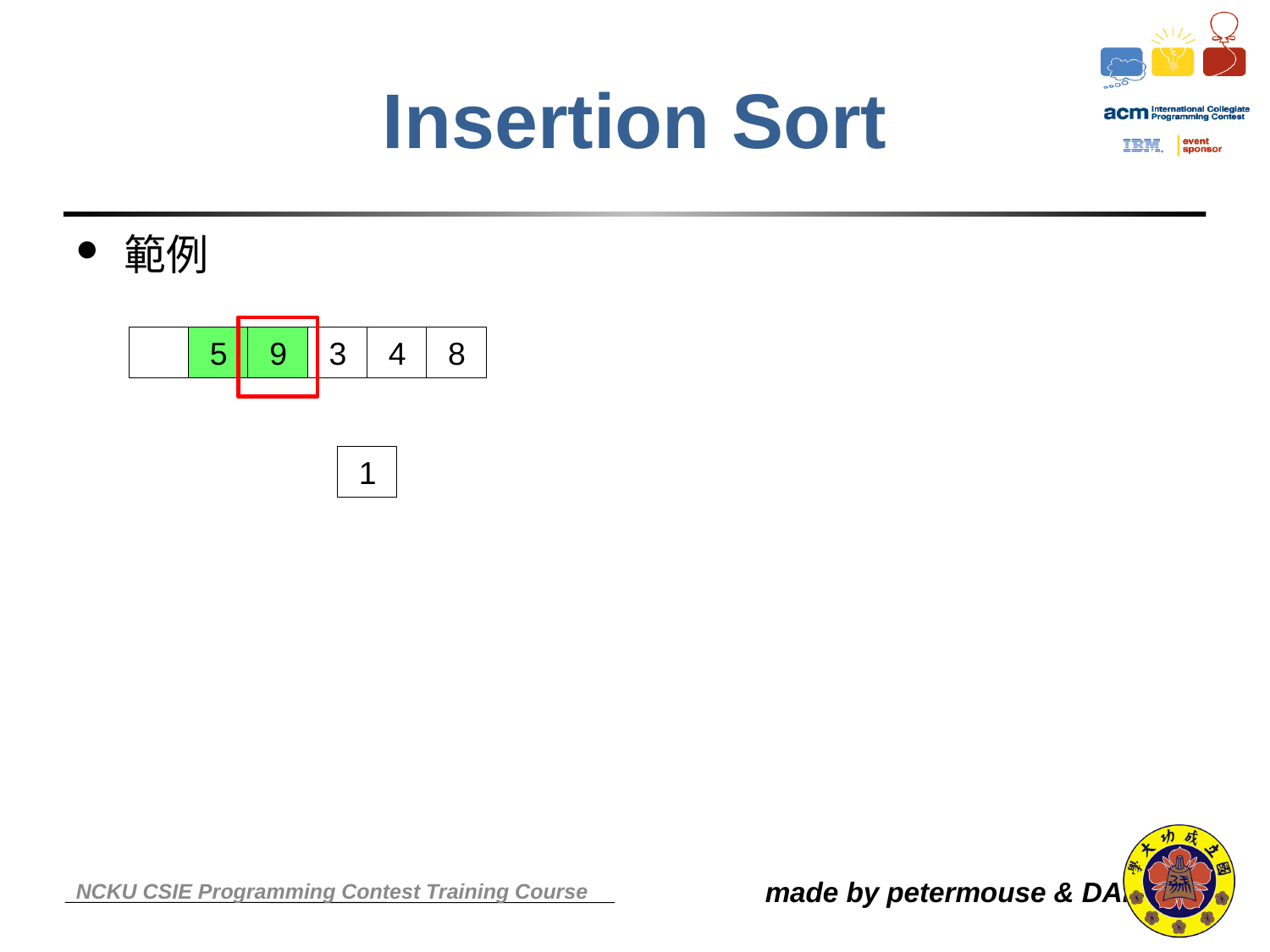

Insertion Sort
範例

 5
 9
 3
 4
 8
 1